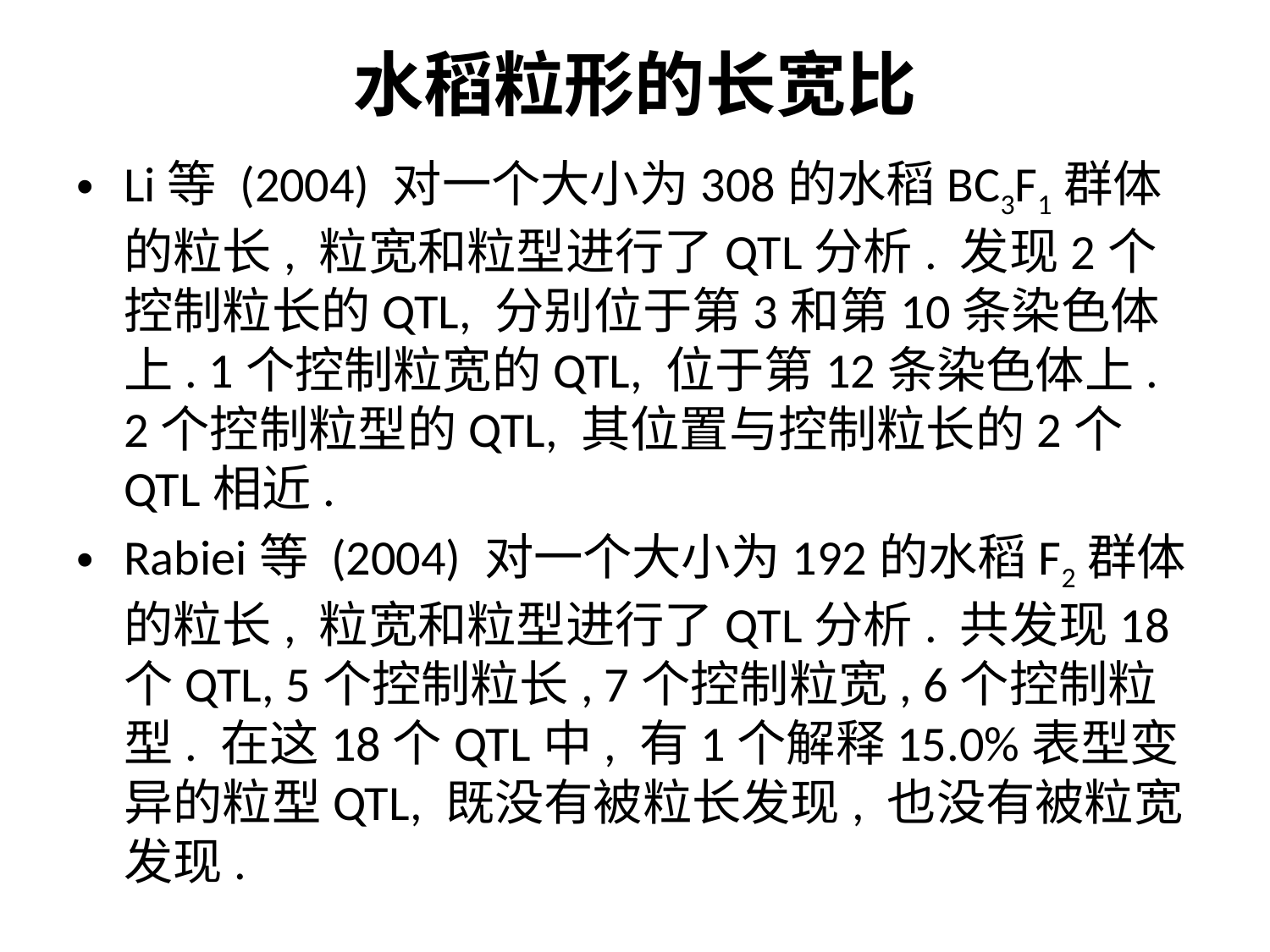

# 水稻粒形的长宽比
Li等 (2004) 对一个大小为308的水稻BC3F1群体的粒长, 粒宽和粒型进行了QTL分析. 发现2个控制粒长的QTL, 分别位于第3和第10条染色体上. 1个控制粒宽的QTL, 位于第12条染色体上. 2个控制粒型的QTL, 其位置与控制粒长的2个QTL相近.
Rabiei等 (2004) 对一个大小为192的水稻F2群体的粒长, 粒宽和粒型进行了QTL分析. 共发现18个QTL, 5个控制粒长, 7个控制粒宽, 6个控制粒型. 在这18个QTL中, 有1个解释15.0%表型变异的粒型QTL, 既没有被粒长发现, 也没有被粒宽发现.